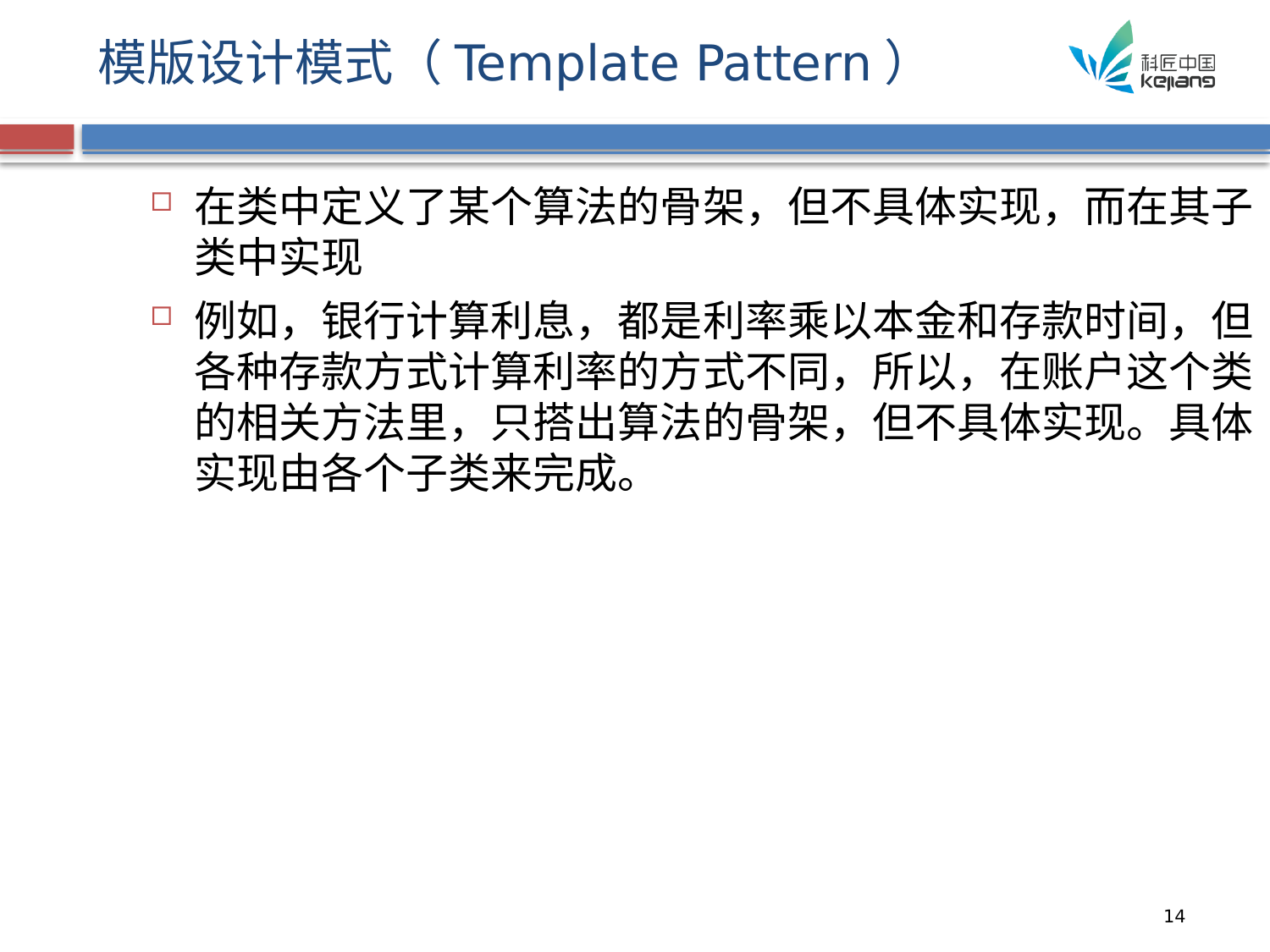

# 模版设计模式（Template Pattern）
在类中定义了某个算法的骨架，但不具体实现，而在其子类中实现
例如，银行计算利息，都是利率乘以本金和存款时间，但各种存款方式计算利率的方式不同，所以，在账户这个类的相关方法里，只搭出算法的骨架，但不具体实现。具体实现由各个子类来完成。
14